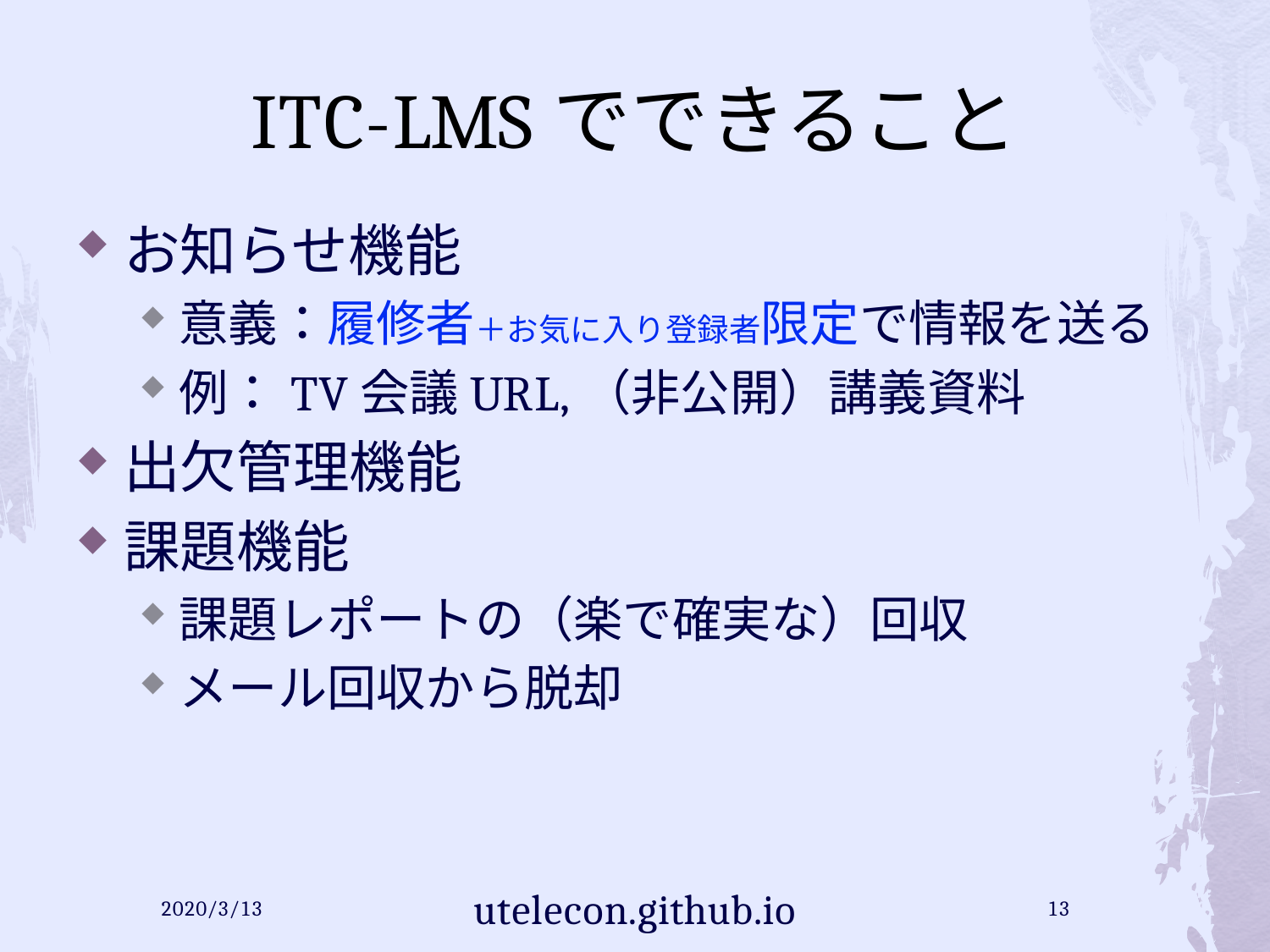

# ITC-LMSでできること
お知らせ機能
意義：履修者＋お気に入り登録者限定で情報を送る
例：TV会議URL,（非公開）講義資料
出欠管理機能
課題機能
課題レポートの（楽で確実な）回収
メール回収から脱却
2020/3/13
utelecon.github.io
13